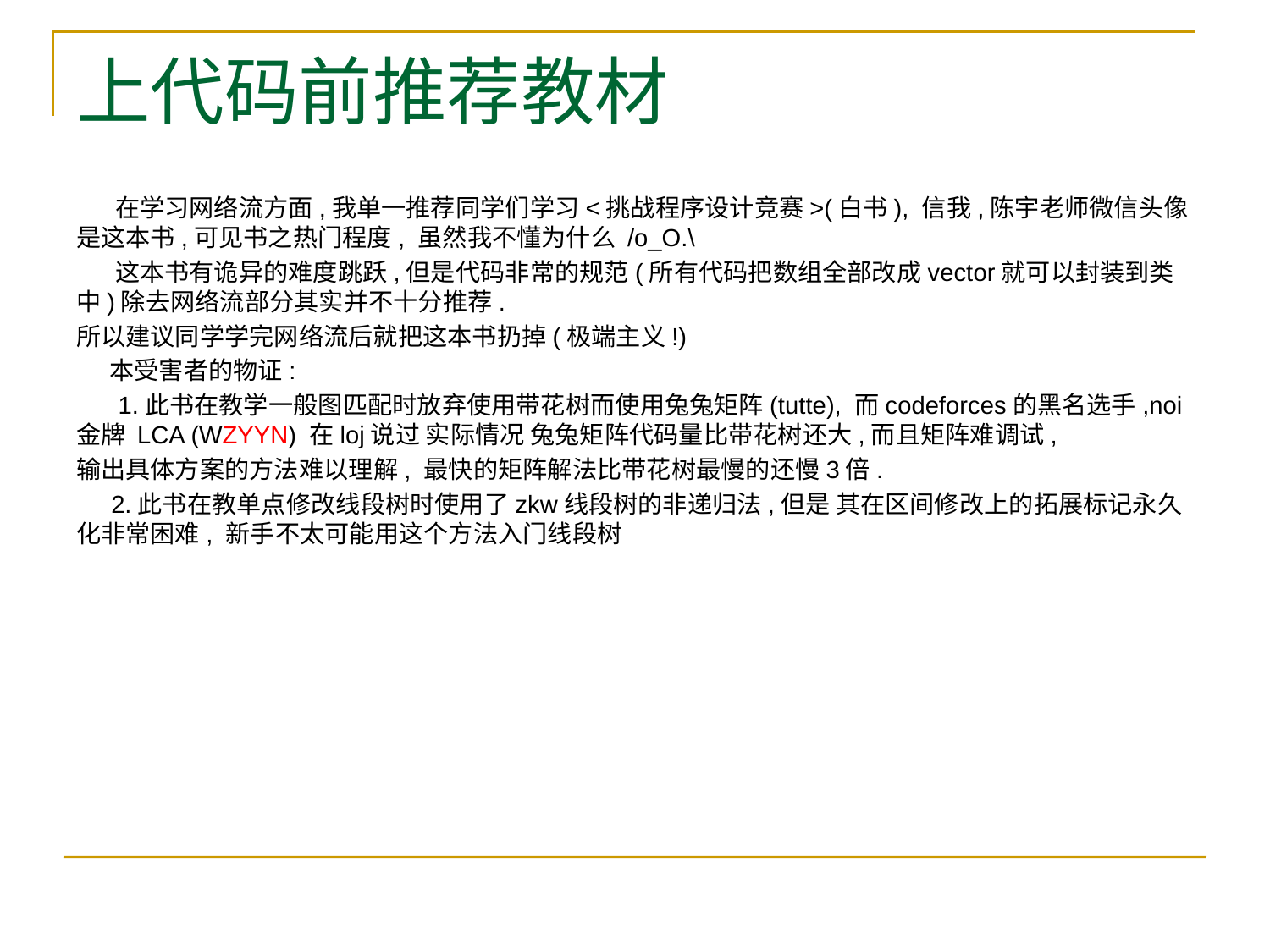

# 上代码前推荐教材
      在学习网络流方面,我单一推荐同学们学习<挑战程序设计竞赛>(白书), 信我,陈宇老师微信头像是这本书,可见书之热门程度, 虽然我不懂为什么 /o_O.\
      这本书有诡异的难度跳跃,但是代码非常的规范(所有代码把数组全部改成vector就可以封装到类中)除去网络流部分其实并不十分推荐.
所以建议同学学完网络流后就把这本书扔掉(极端主义!)
     本受害者的物证:
      1.此书在教学一般图匹配时放弃使用带花树而使用兔兔矩阵(tutte), 而codeforces的黑名选手,noi 金牌 LCA (WZYYN) 在loj说过 实际情况 兔兔矩阵代码量比带花树还大,而且矩阵难调试,
输出具体方案的方法难以理解, 最快的矩阵解法比带花树最慢的还慢3倍.
     2.此书在教单点修改线段树时使用了zkw线段树的非递归法,但是 其在区间修改上的拓展标记永久化非常困难, 新手不太可能用这个方法入门线段树